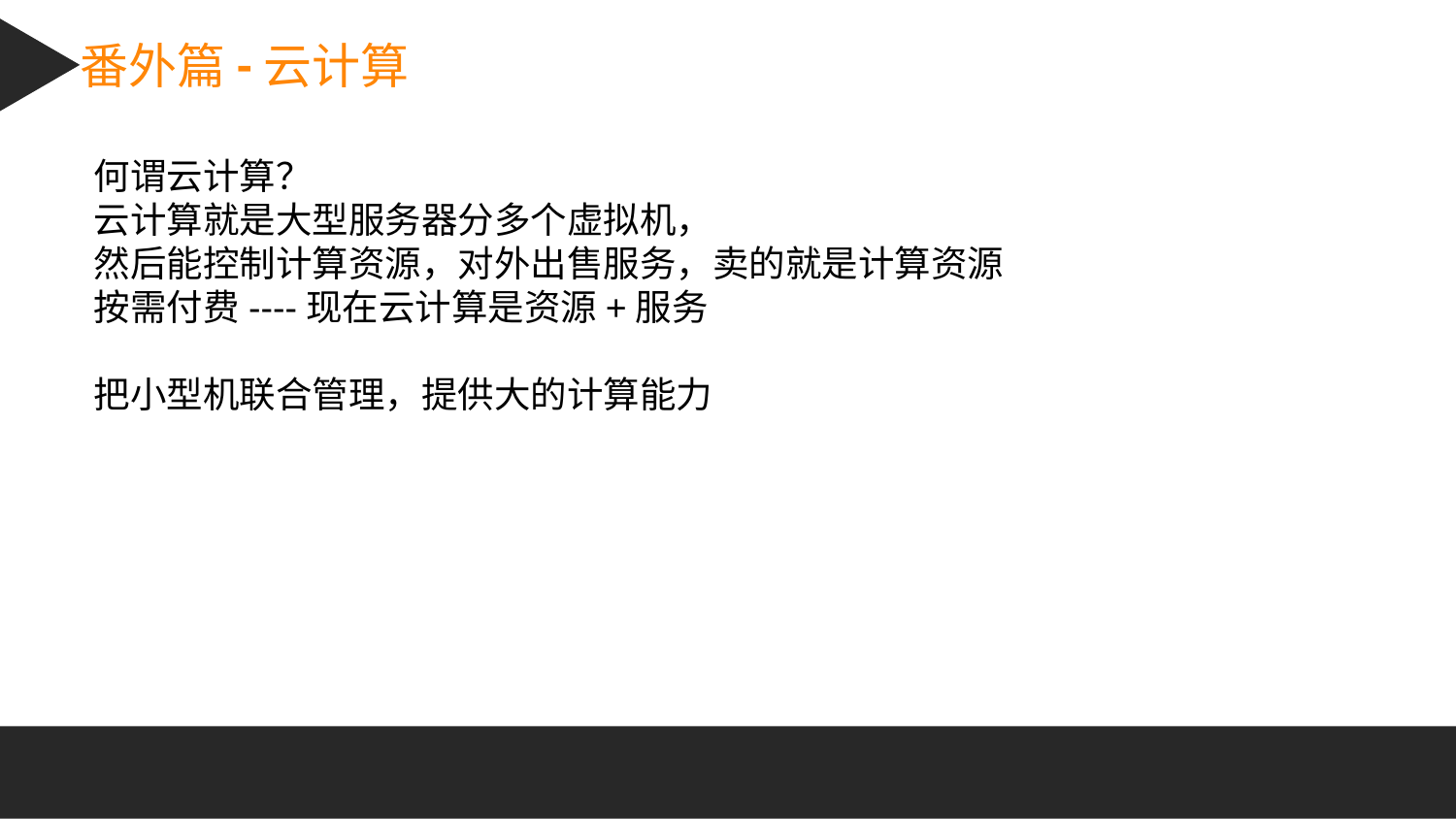

番外篇-云计算
何谓云计算？
云计算就是大型服务器分多个虚拟机，
然后能控制计算资源，对外出售服务，卖的就是计算资源
按需付费----现在云计算是资源+服务

把小型机联合管理，提供大的计算能力